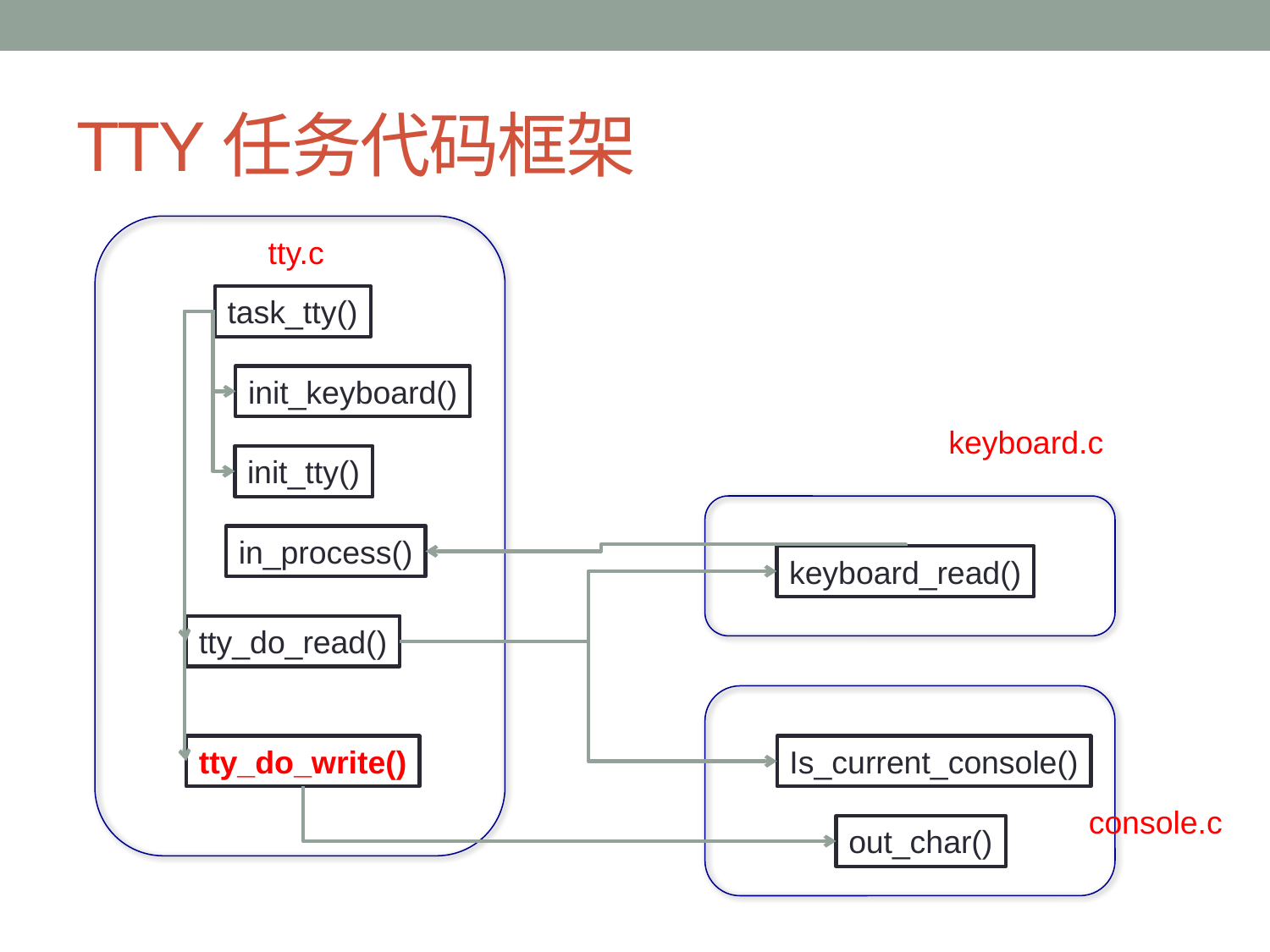

# TTY任务代码框架

tty.c
task_tty()
init_keyboard()
keyboard.c
init_tty()

in_process()
keyboard_read()
tty_do_read()

tty_do_write()
Is_current_console()
console.c
out_char()